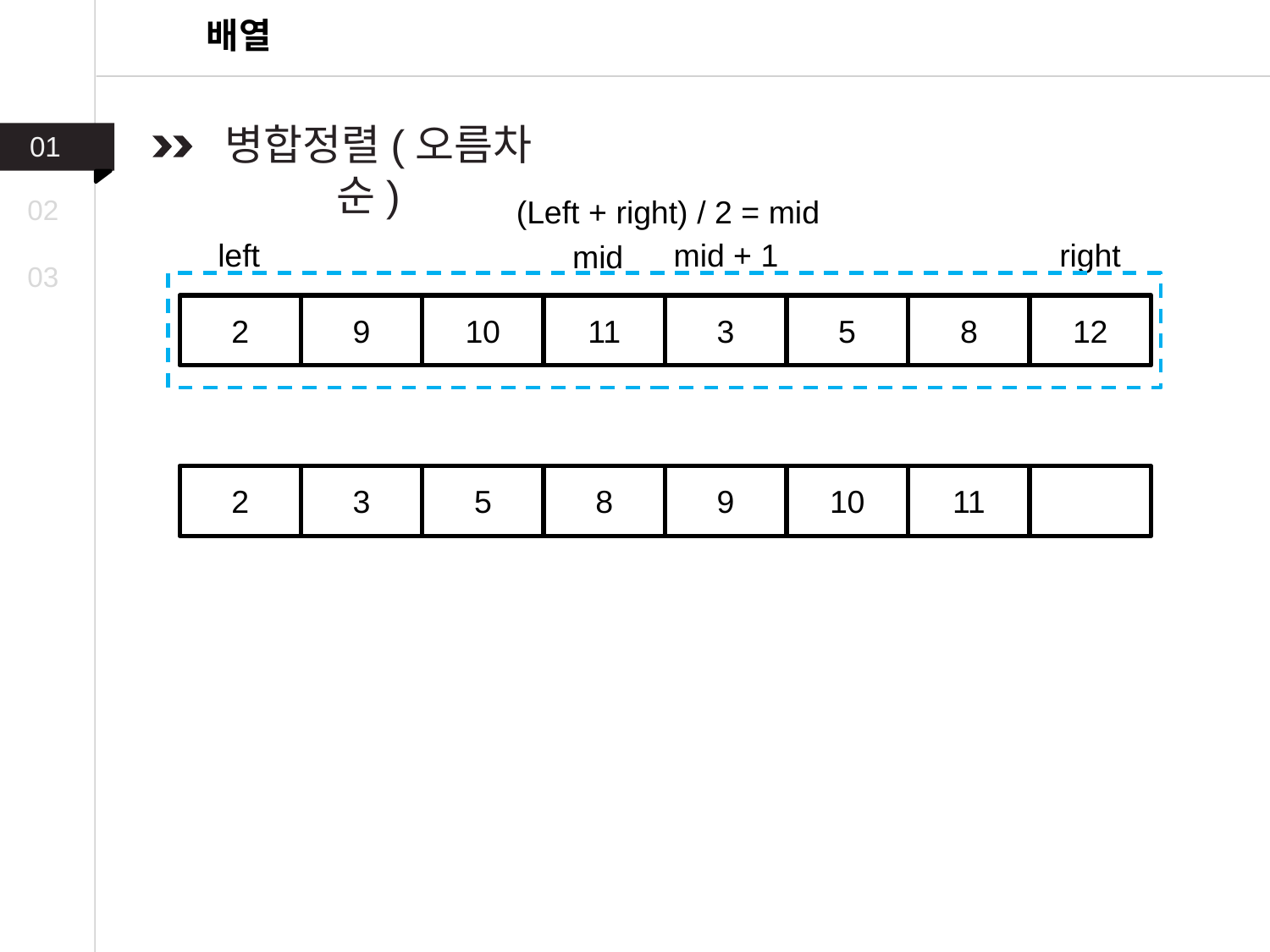

배열
 병합정렬(오름차순)
01

02
(Left + right) / 2 = mid
left
mid + 1
right
mid
03

2
9
10
11
3
5
8
12
2
3
5
8
9
10
11